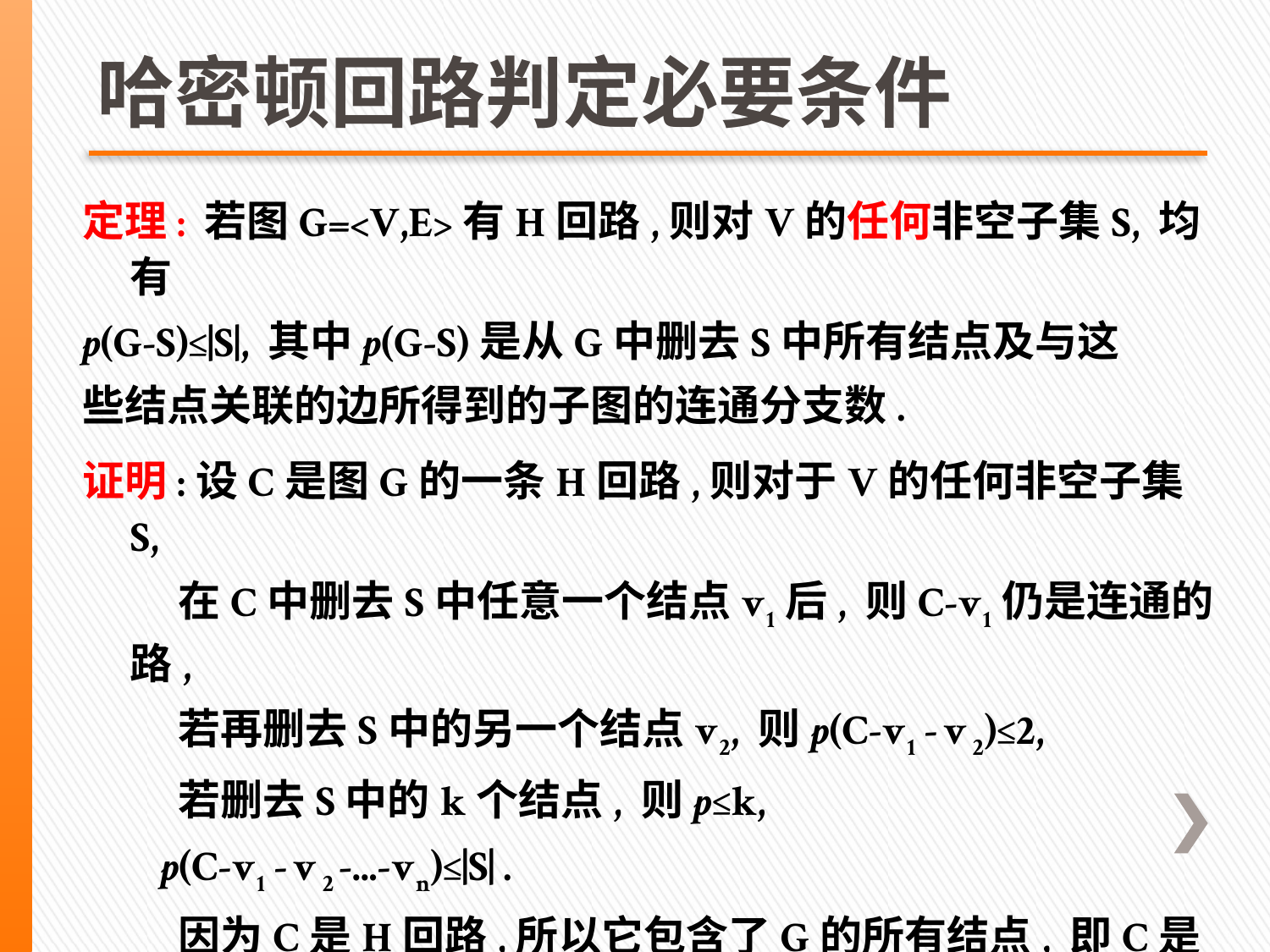

# 哈密顿回路判定必要条件
定理: 若图G=<V,E>有H回路,则对V的任何非空子集S, 均有
p(G-S)≤|S|, 其中p(G-S)是从G中删去S中所有结点及与这
些结点关联的边所得到的子图的连通分支数.
证明:设C是图G的一条H回路,则对于V的任何非空子集S,
         在C中删去S中任意一个结点v1后, 则C-v1仍是连通的路,
         若再删去S中的另一个结点v2, 则p(C-v1 - v 2)≤2,
         若删去S中的k个结点, 则p≤k,
          p(C-v1 - v 2 -...-vn)≤|S| .
         因为C是H回路,所以它包含了G的所有结点, 即C是G的生成子图. 所以C-S 也是G-S 的生成子图, 故
         p(G-S)≤ p(C-S)≤|S|.